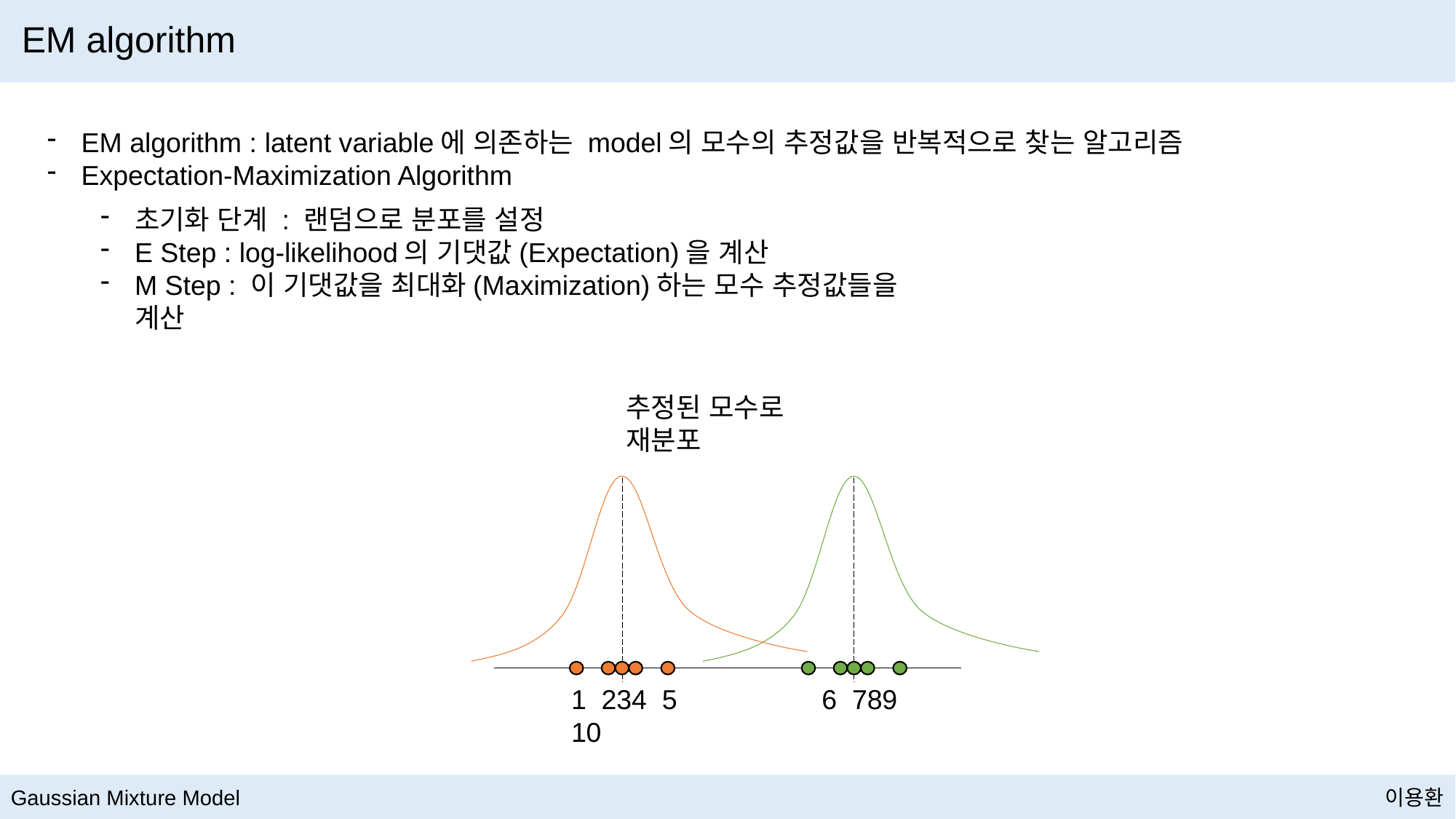

# EM algorithm
EM algorithm : latent variable에 의존하는 model의 모수의 추정값을 반복적으로 찾는 알고리즘
Expectation-Maximization Algorithm
초기화 단계 : 랜덤으로 분포를 설정
E Step : log-likelihood의 기댓값(Expectation)을 계산
M Step : 이 기댓값을 최대화(Maximization)하는 모수 추정값들을 계산
추정된 모수로 재분포

1  234  5                   6  789 10